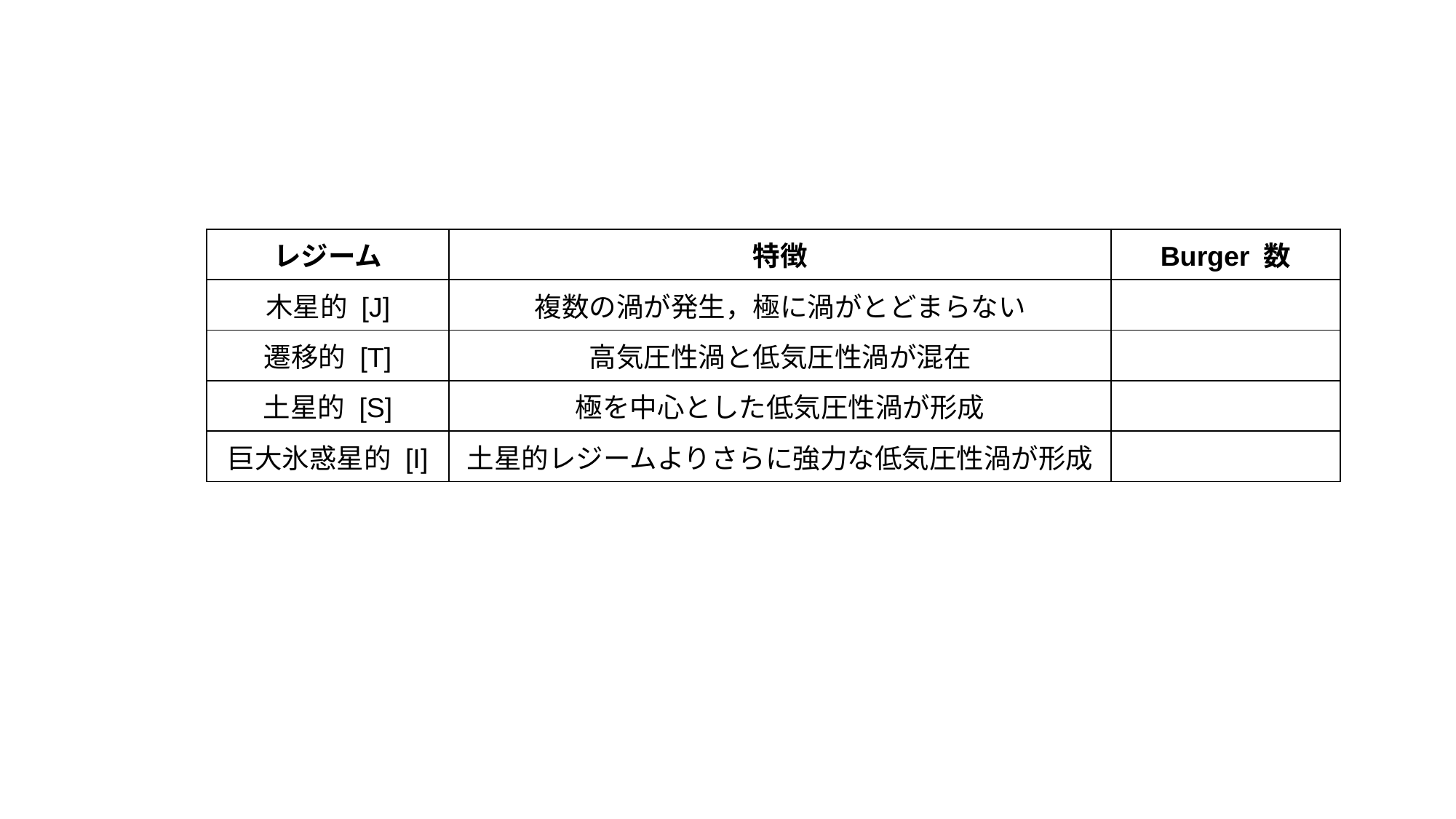

| レジーム | 特徴 | Burger 数 |
| --- | --- | --- |
| 木星的 [J] | 複数の渦が発生，極に渦がとどまらない |  |
| 遷移的 [T] | 高気圧性渦と低気圧性渦が混在 |  |
| 土星的 [S] | 極を中心とした低気圧性渦が形成 |  |
| 巨大氷惑星的 [I] | 土星的レジームよりさらに強力な低気圧性渦が形成 |  |